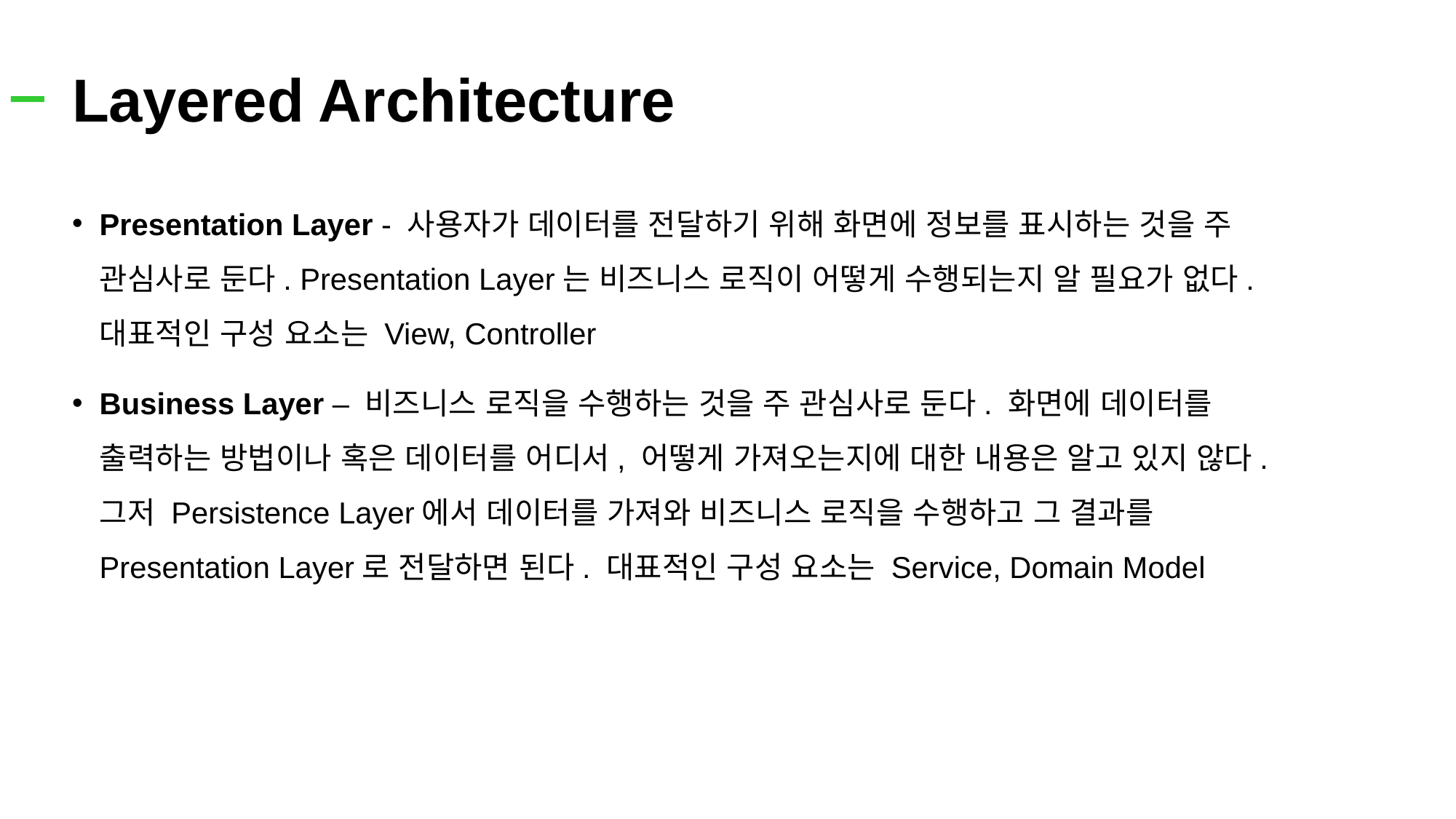

# Layered Architecture

Presentation Layer - 사용자가 데이터를 전달하기 위해 화면에 정보를 표시하는 것을 주 관심사로 둔다. Presentation Layer는 비즈니스 로직이 어떻게 수행되는지 알 필요가 없다. 대표적인 구성 요소는 View, Controller
Business Layer – 비즈니스 로직을 수행하는 것을 주 관심사로 둔다. 화면에 데이터를 출력하는 방법이나 혹은 데이터를 어디서, 어떻게 가져오는지에 대한 내용은 알고 있지 않다. 그저 Persistence Layer에서 데이터를 가져와 비즈니스 로직을 수행하고 그 결과를 Presentation Layer로 전달하면 된다. 대표적인 구성 요소는 Service, Domain Model